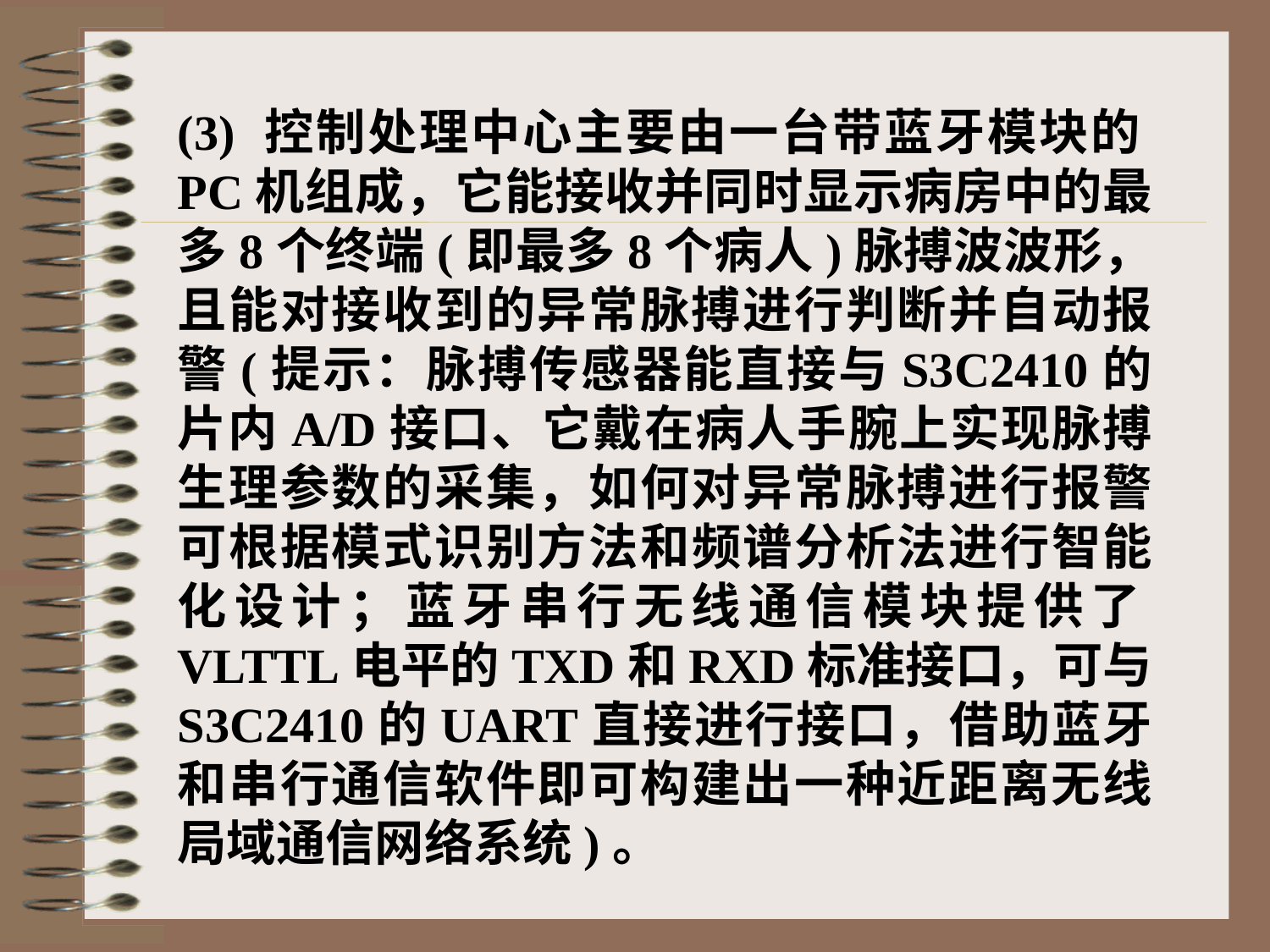

(3) 控制处理中心主要由一台带蓝牙模块的PC机组成，它能接收并同时显示病房中的最多8个终端(即最多8个病人)脉搏波波形，且能对接收到的异常脉搏进行判断并自动报警(提示：脉搏传感器能直接与S3C2410的片内A/D接口、它戴在病人手腕上实现脉搏生理参数的采集，如何对异常脉搏进行报警可根据模式识别方法和频谱分析法进行智能化设计；蓝牙串行无线通信模块提供了VLTTL电平的TXD和RXD标准接口，可与S3C2410的UART直接进行接口，借助蓝牙和串行通信软件即可构建出一种近距离无线局域通信网络系统)。